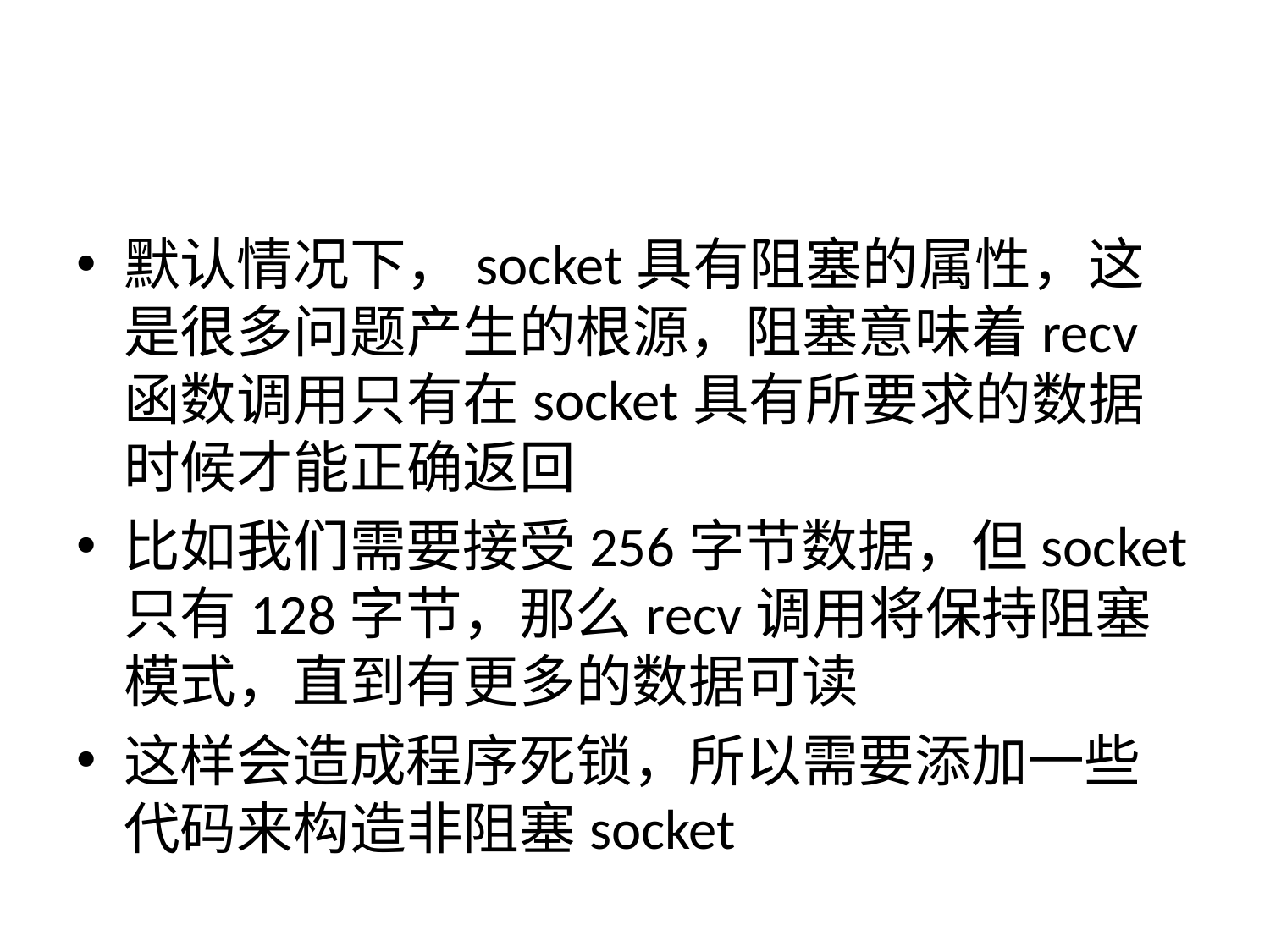

#
默认情况下，socket具有阻塞的属性，这是很多问题产生的根源，阻塞意味着recv函数调用只有在socket具有所要求的数据时候才能正确返回
比如我们需要接受256字节数据，但socket只有128字节，那么recv调用将保持阻塞模式，直到有更多的数据可读
这样会造成程序死锁，所以需要添加一些代码来构造非阻塞socket